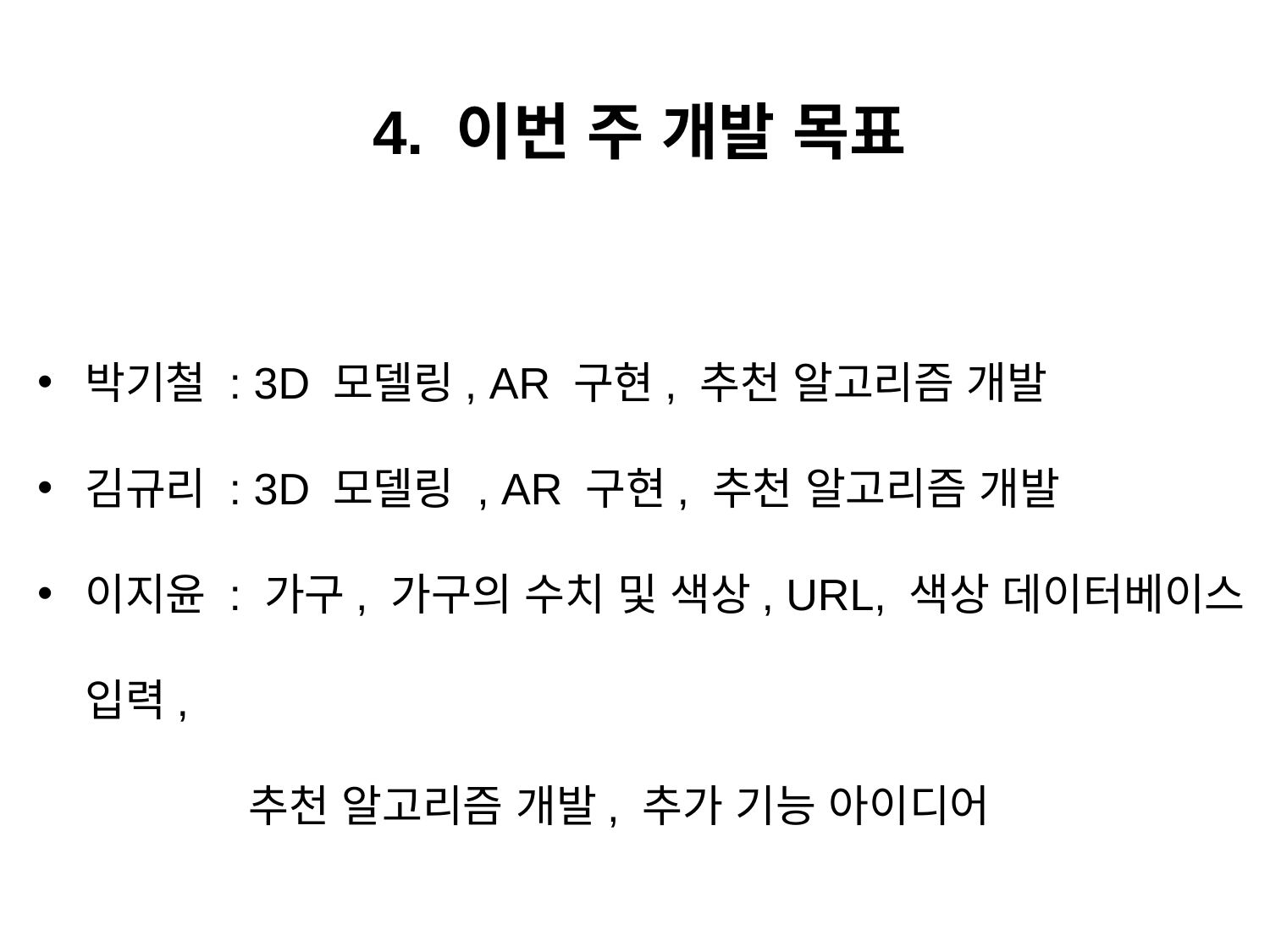

4. 이번 주 개발 목표
박기철 : 3D 모델링, AR 구현, 추천 알고리즘 개발
김규리 : 3D 모델링 , AR 구현, 추천 알고리즘 개발
이지윤 : 가구, 가구의 수치 및 색상, URL, 색상 데이터베이스 입력,
	      추천 알고리즘 개발, 추가 기능 아이디어